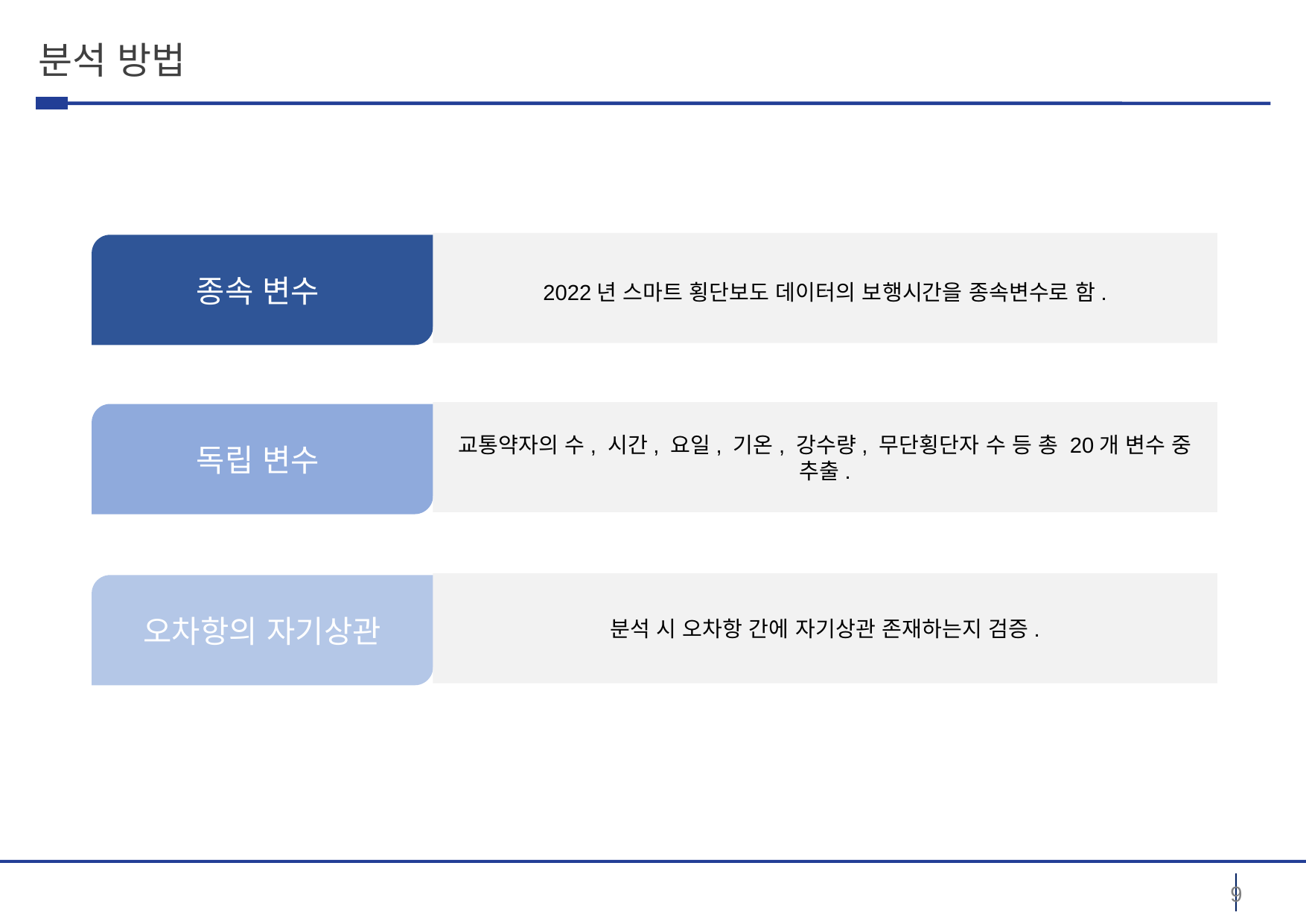

# 분석 방법

2022년 스마트 횡단보도 데이터의 보행시간을 종속변수로 함.

종속 변수
교통약자의 수, 시간, 요일, 기온, 강수량, 무단횡단자 수 등 총 20개 변수 중 추출.
독립 변수
분석 시 오차항 간에 자기상관 존재하는지 검증.
오차항의 자기상관